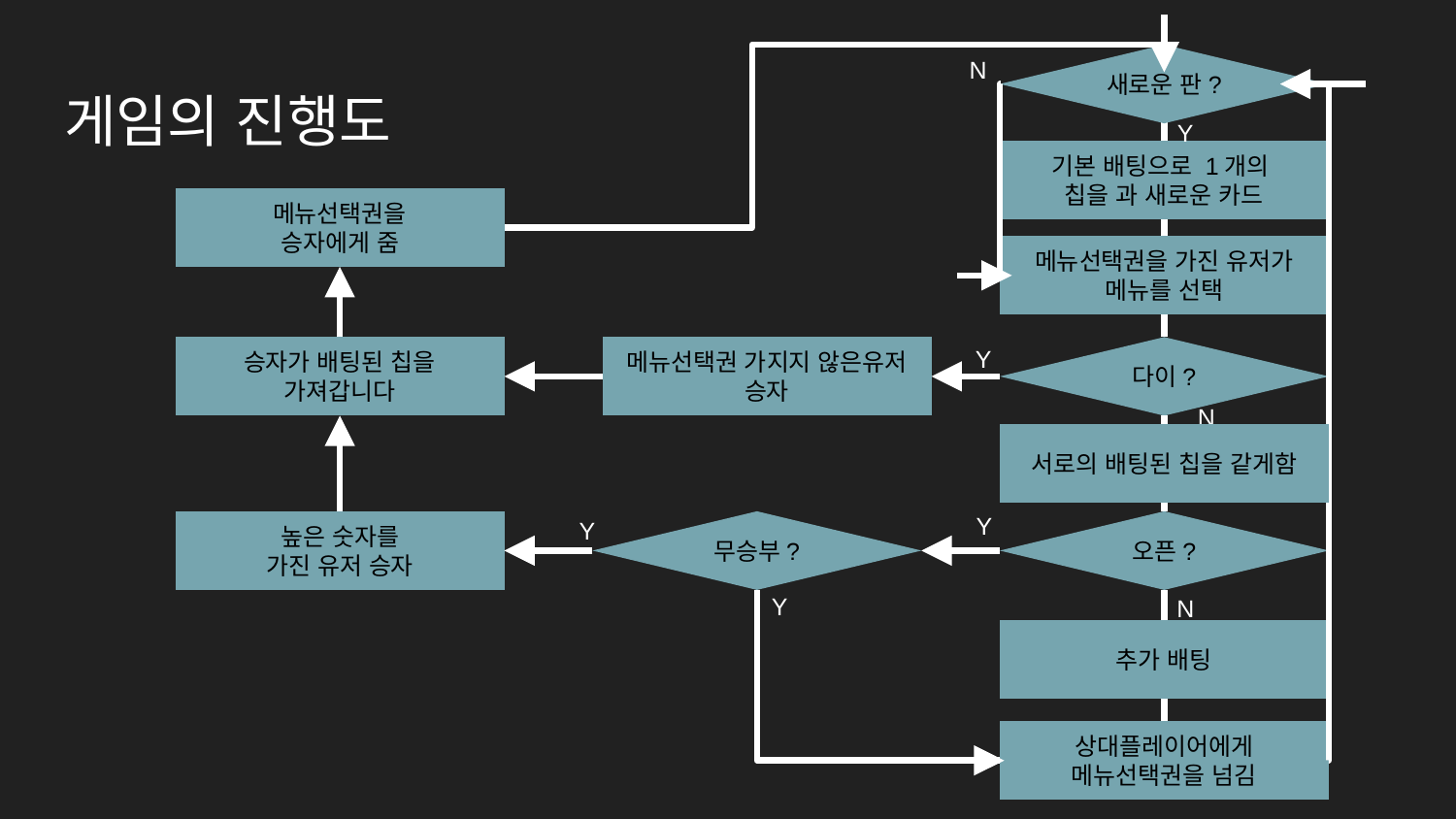

N
새로운 판?
# 게임의 진행도
Y
기본 배팅으로 1개의
칩을 과 새로운 카드
메뉴선택권을
승자에게 줌
메뉴선택권을 가진 유저가 메뉴를 선택
Y
메뉴선택권 가지지 않은유저 승자
다이?
승자가 배팅된 칩을
가져갑니다
N
서로의 배팅된 칩을 같게함
Y
Y
무승부?
오픈?
높은 숫자를
가진 유저 승자
Y
N
추가 배팅
상대플레이어에게
메뉴선택권을 넘김